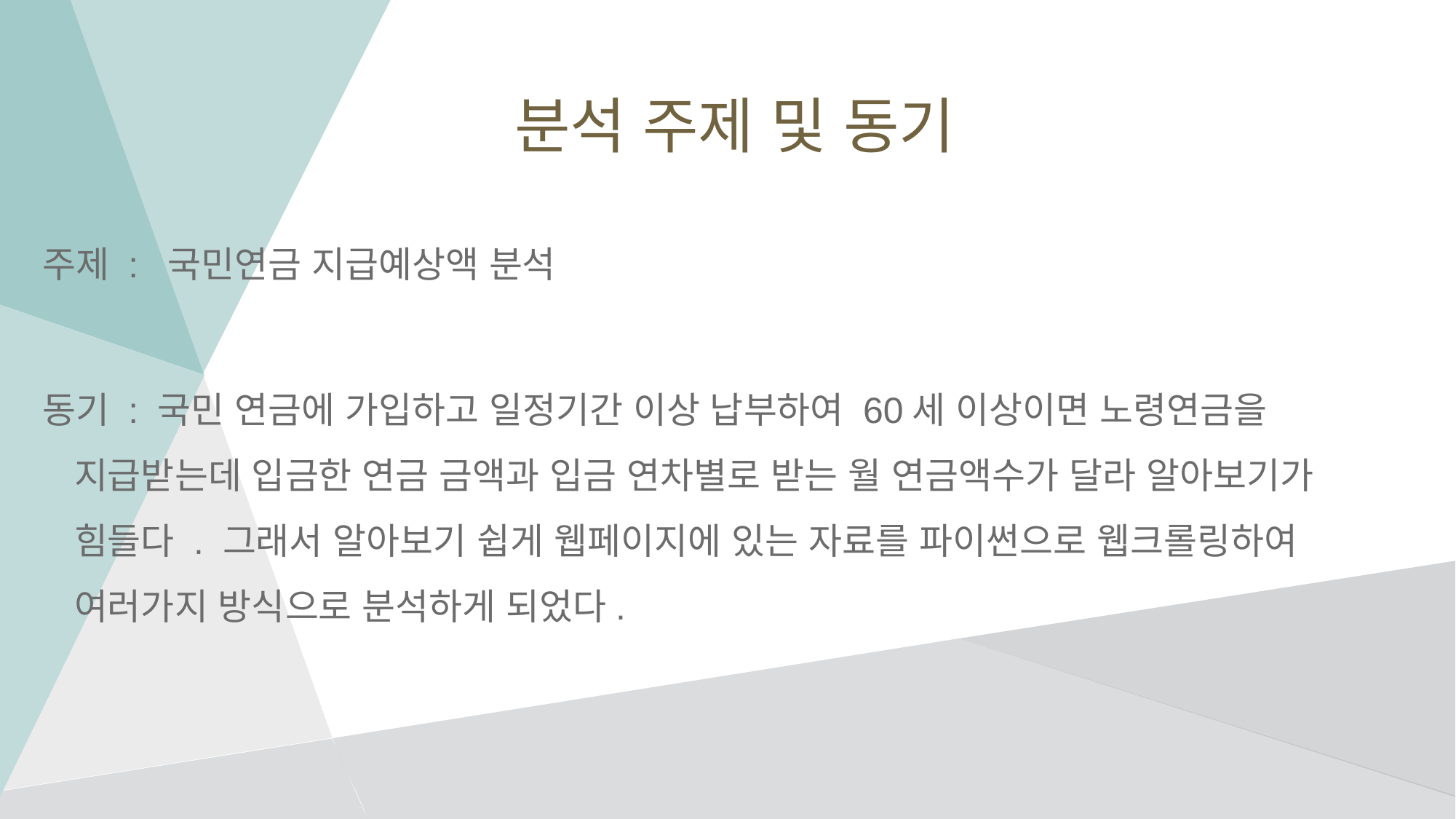

# 분석 주제 및 동기

주제 :  국민연금 지급예상액 분석

동기 : 국민 연금에 가입하고 일정기간 이상 납부하여 60세 이상이면 노령연금을 지급받는데 입금한 연금 금액과 입금 연차별로 받는 월 연금액수가 달라 알아보기가 힘들다 . 그래서 알아보기 쉽게 웹페이지에 있는 자료를 파이썬으로 웹크롤링하여 여러가지 방식으로 분석하게 되었다.